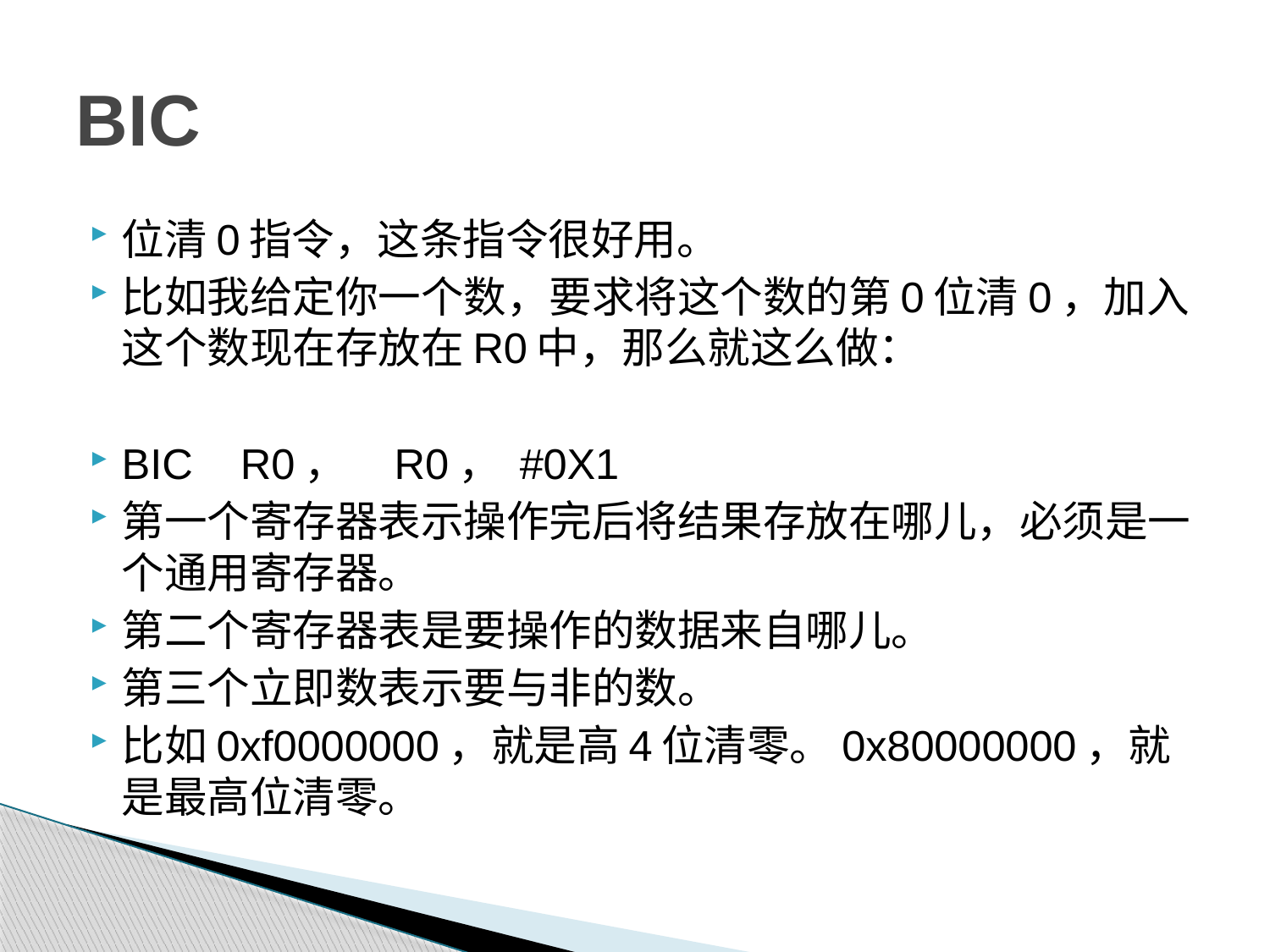

# BIC
位清0指令，这条指令很好用。
比如我给定你一个数，要求将这个数的第0位清0，加入这个数现在存放在R0中，那么就这么做：

BIC    R0，    R0， #0X1
第一个寄存器表示操作完后将结果存放在哪儿，必须是一个通用寄存器。
第二个寄存器表是要操作的数据来自哪儿。
第三个立即数表示要与非的数。
比如0xf0000000，就是高4位清零。0x80000000，就是最高位清零。